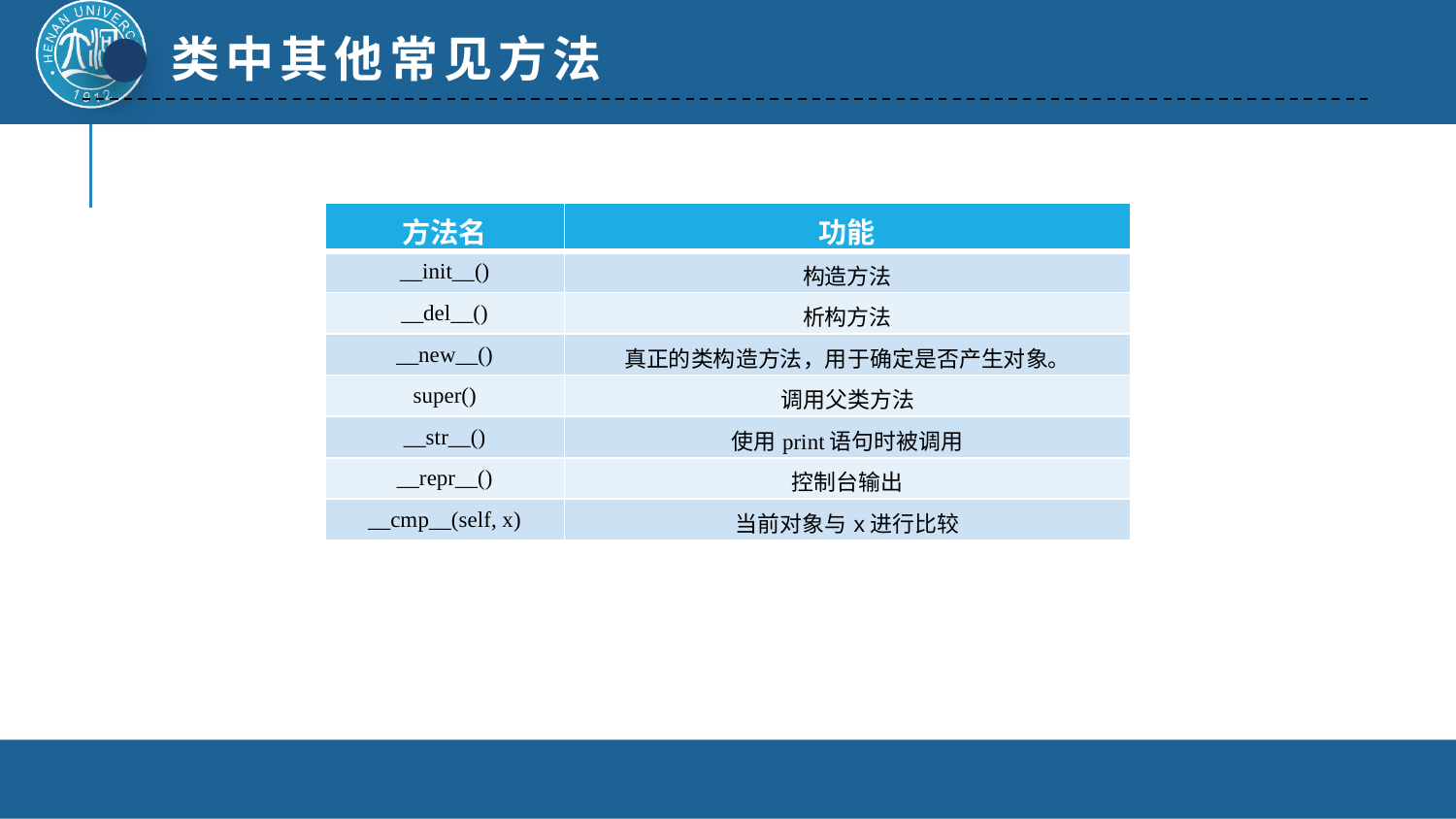

类中其他常见方法

| 方法名 | 功能 |
| --- | --- |
| \_\_init\_\_() | 构造方法 |
| \_\_del\_\_() | 析构方法 |
| \_\_new\_\_() | 真正的类构造方法，用于确定是否产生对象。 |
| super() | 调用父类方法 |
| \_\_str\_\_() | 使用print语句时被调用 |
| \_\_repr\_\_() | 控制台输出 |
| \_\_cmp\_\_(self, x) | 当前对象与x进行比较 |